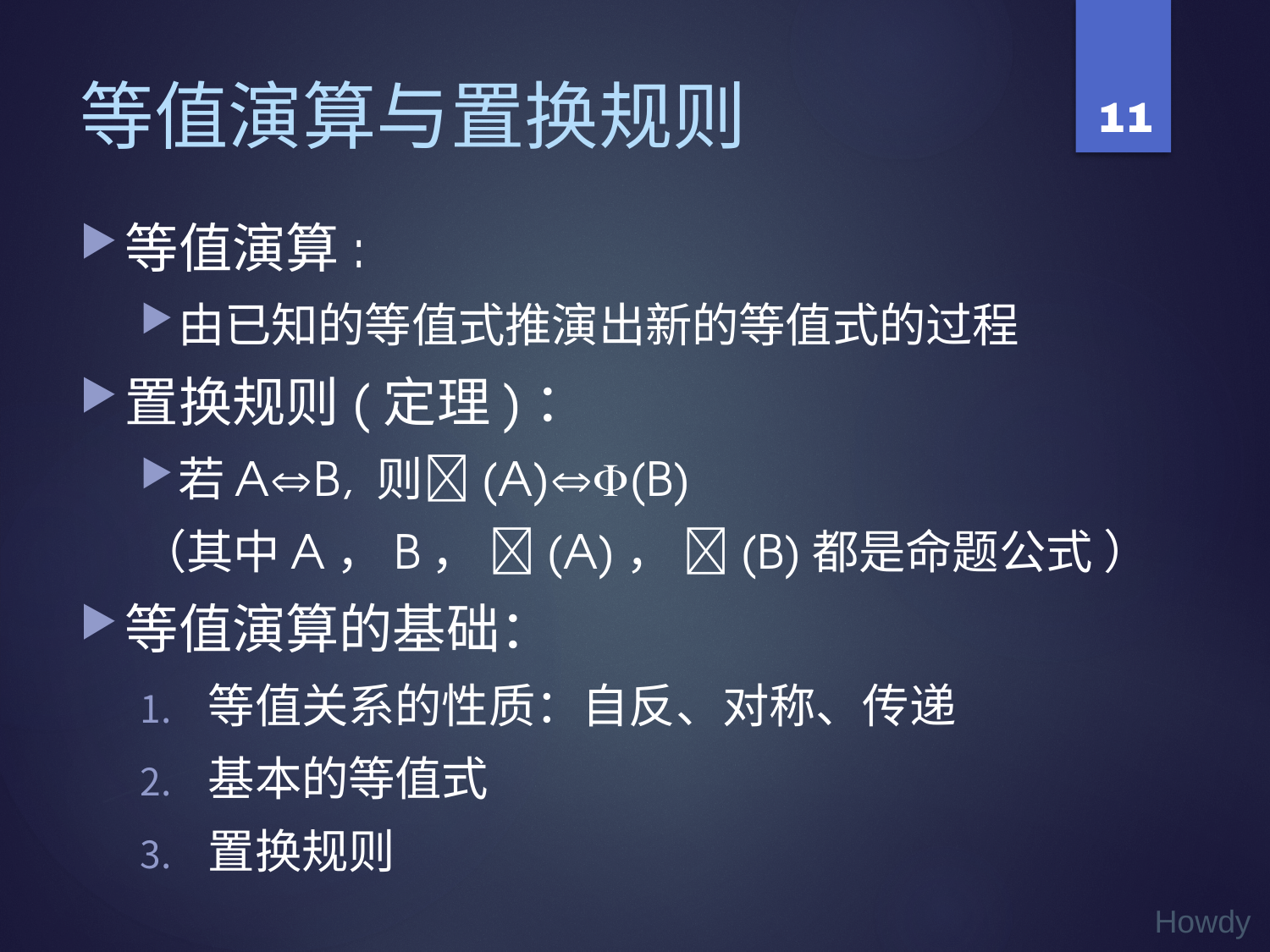

11
# 等值演算与置换规则
等值演算:
由已知的等值式推演出新的等值式的过程
置换规则(定理)：
若A⇔B, 则Φ(A)⇔Φ(B)
（其中A，B， Φ(A)， Φ(B)都是命题公式 ）
等值演算的基础：
等值关系的性质：自反、对称、传递
基本的等值式
置换规则